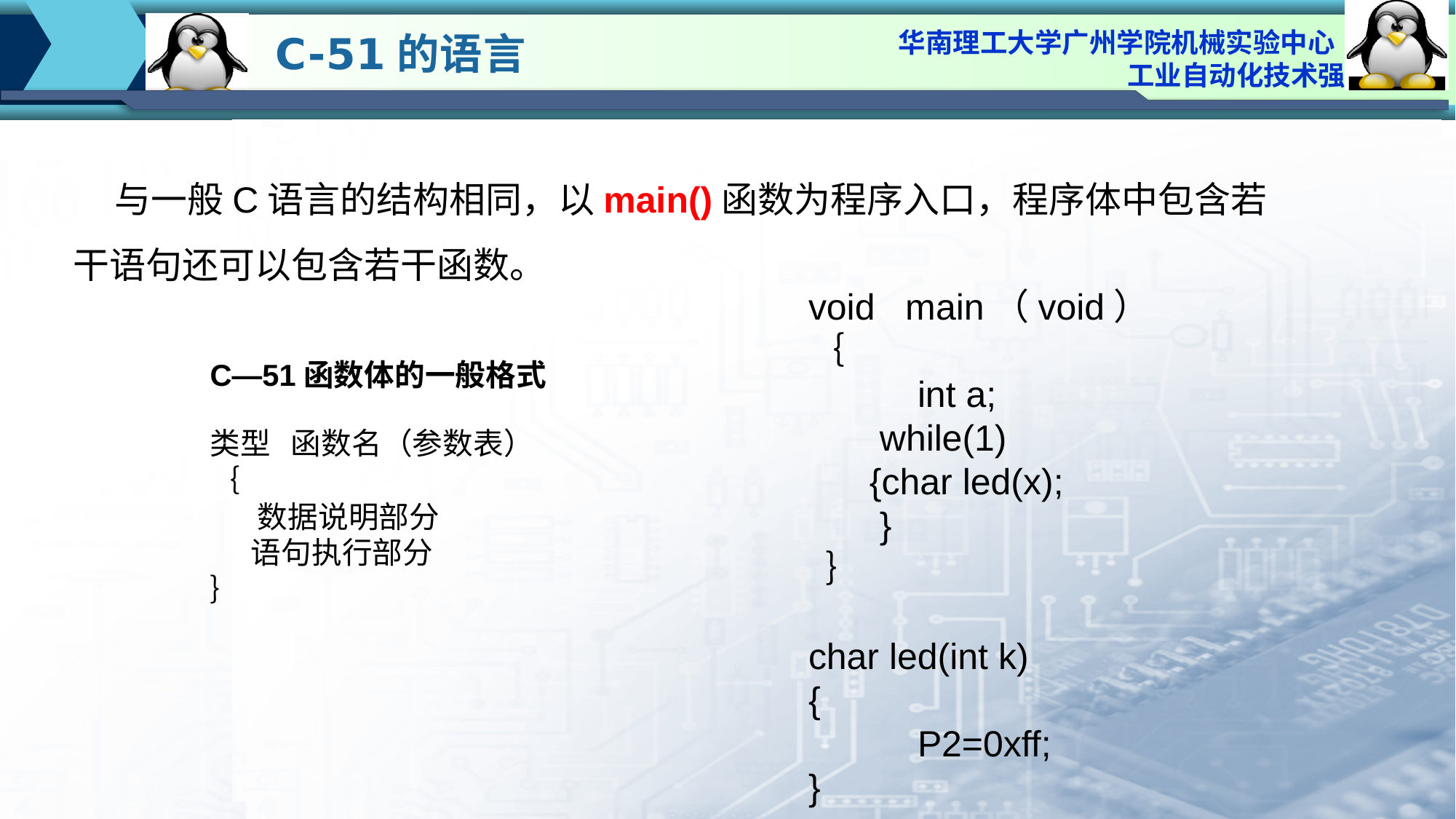

C-51的语言
    与一般C语言的结构相同，以main()函数为程序入口，程序体中包含若干语句还可以包含若干函数。

void   main（void）
｛
	int a;
       while(1)
      {char led(x);
       }
 ｝

char led(int k)
{
	P2=0xff;
}
C—51函数体的一般格式

类型   函数名（参数表）
｛
      数据说明部分
     语句执行部分
｝